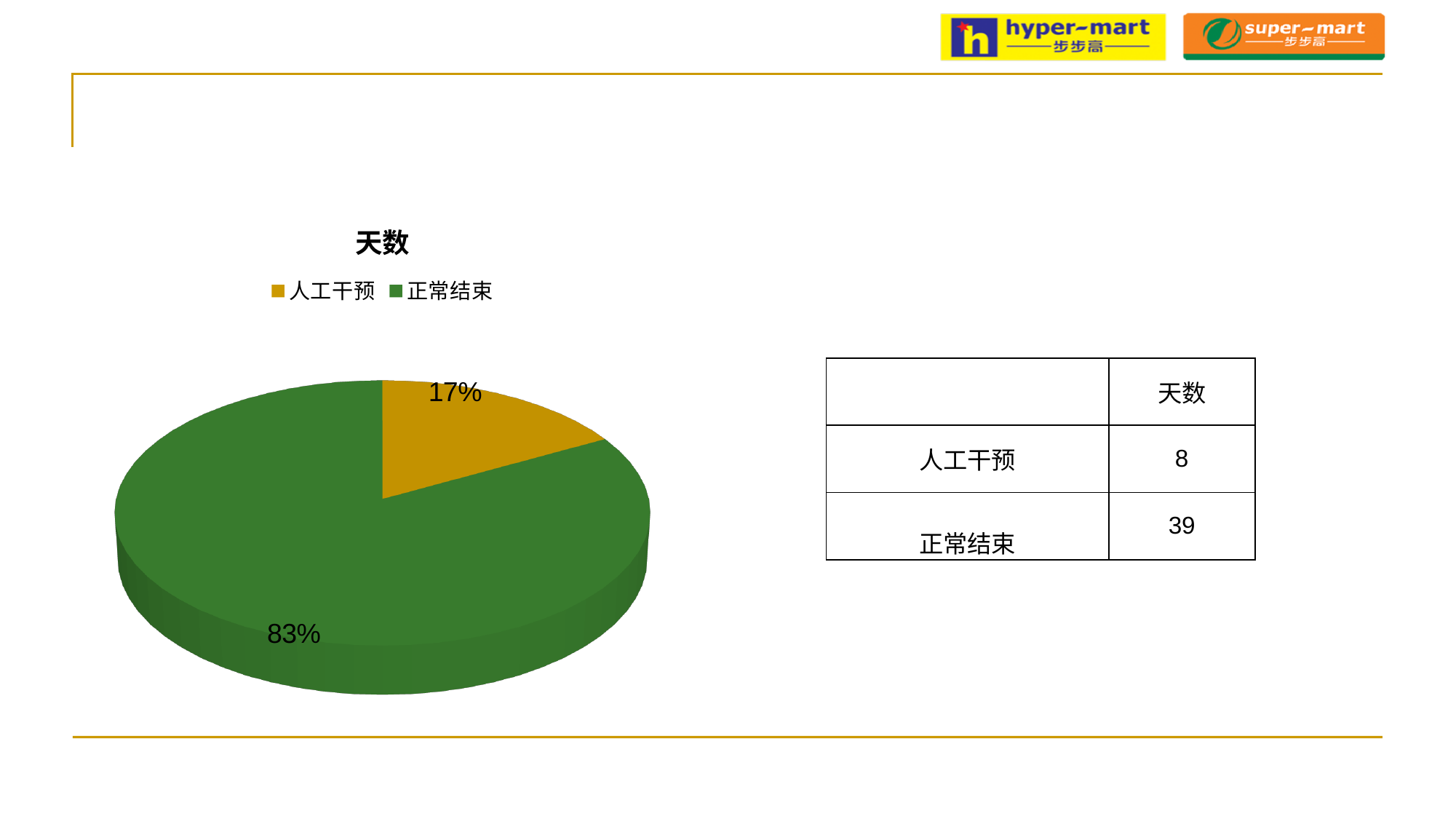

#

[unsupported chart]

|  | 天数 |
| --- | --- |
| 人工干预 | 8 |
| 正常结束 | 39 |